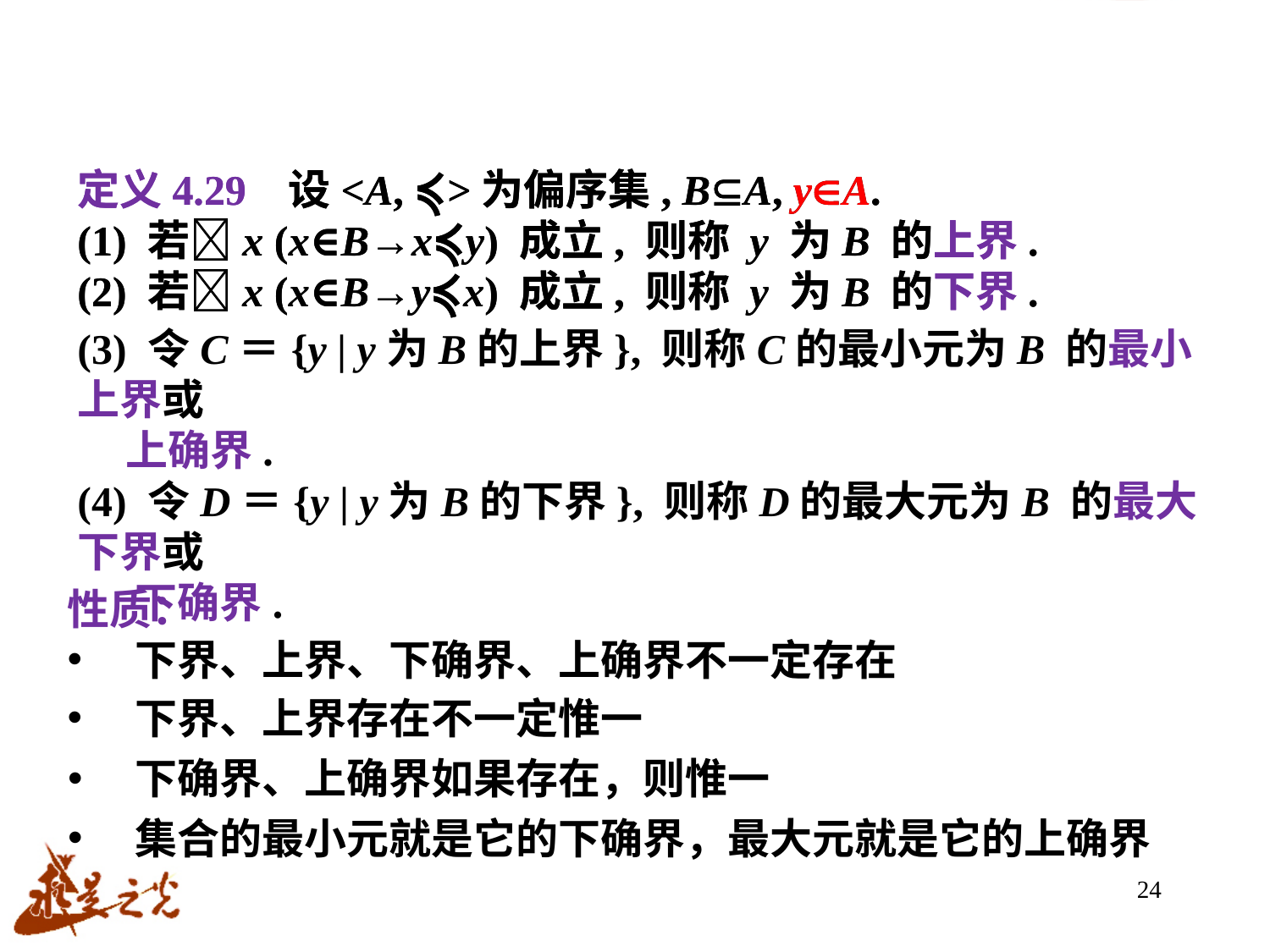

定义4.29   设<A, ≼>为偏序集, B⊆A, y∈A.
(1) 若∀x (x∈B→x≼y) 成立, 则称 y 为B 的上界.
(2) 若∀x (x∈B→y≼x) 成立, 则称 y 为B 的下界.
定义4.29   设<A, ≼>为偏序集, B⊆A, y∈A.
(1) 若∀x (x∈B→x≼y) 成立, 则称 y 为B 的上界.
(2) 若∀x (x∈B→y≼x) 成立, 则称 y 为B 的下界.
(3) 令C＝{y | y为B的上界}, 则称C的最小元为B 的最小上界或
    上确界.
(4) 令D＝{y | y为B的下界}, 则称D的最大元为B 的最大下界或
     下确界.
性质：
 下界、上界、下确界、上确界不一定存在
 下界、上界存在不一定惟一
 下确界、上确界如果存在，则惟一
 集合的最小元就是它的下确界，最大元就是它的上确界
24